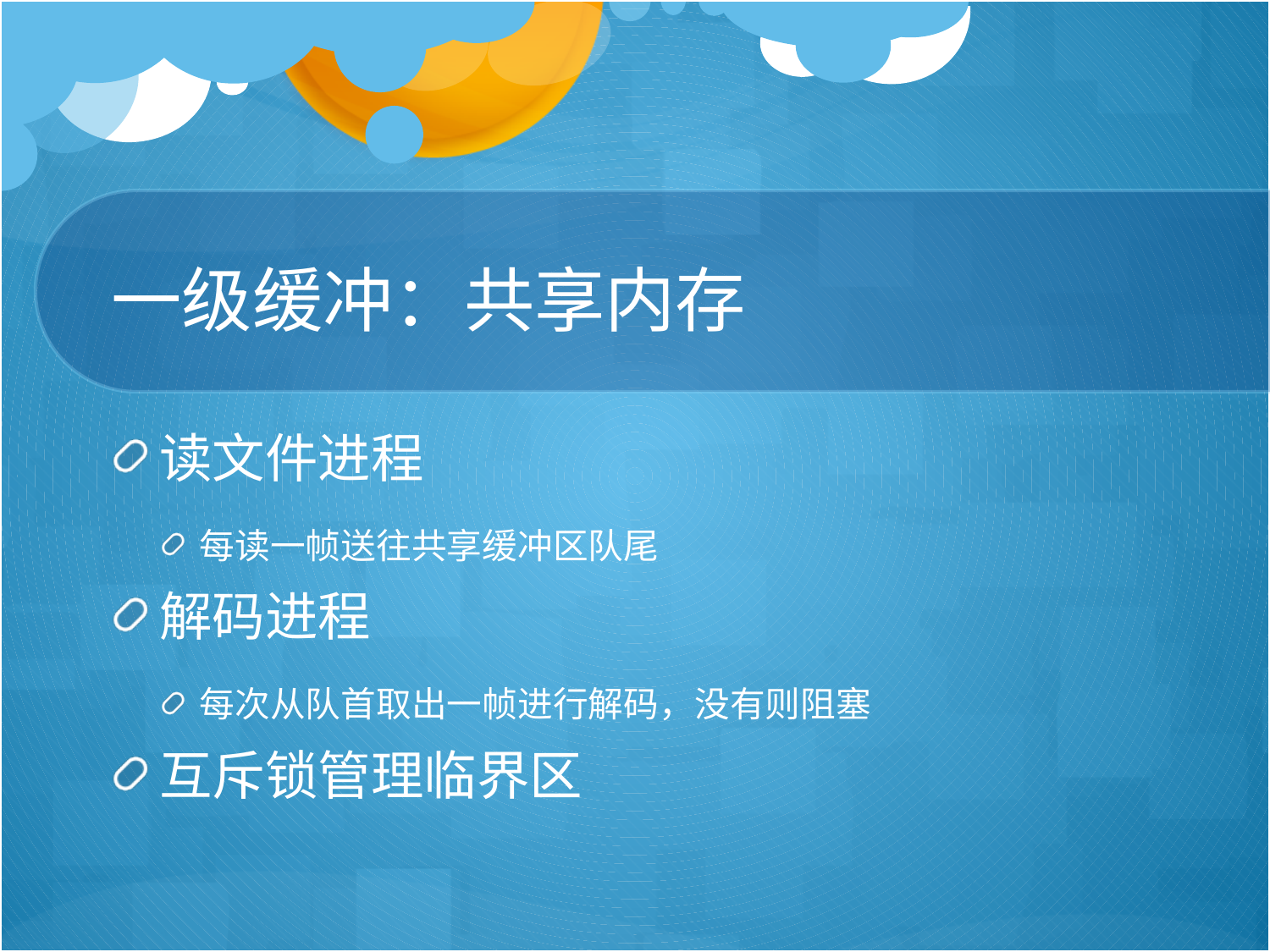

# 一级缓冲：共享内存
读文件进程
每读一帧送往共享缓冲区队尾
解码进程
每次从队首取出一帧进行解码，没有则阻塞
互斥锁管理临界区